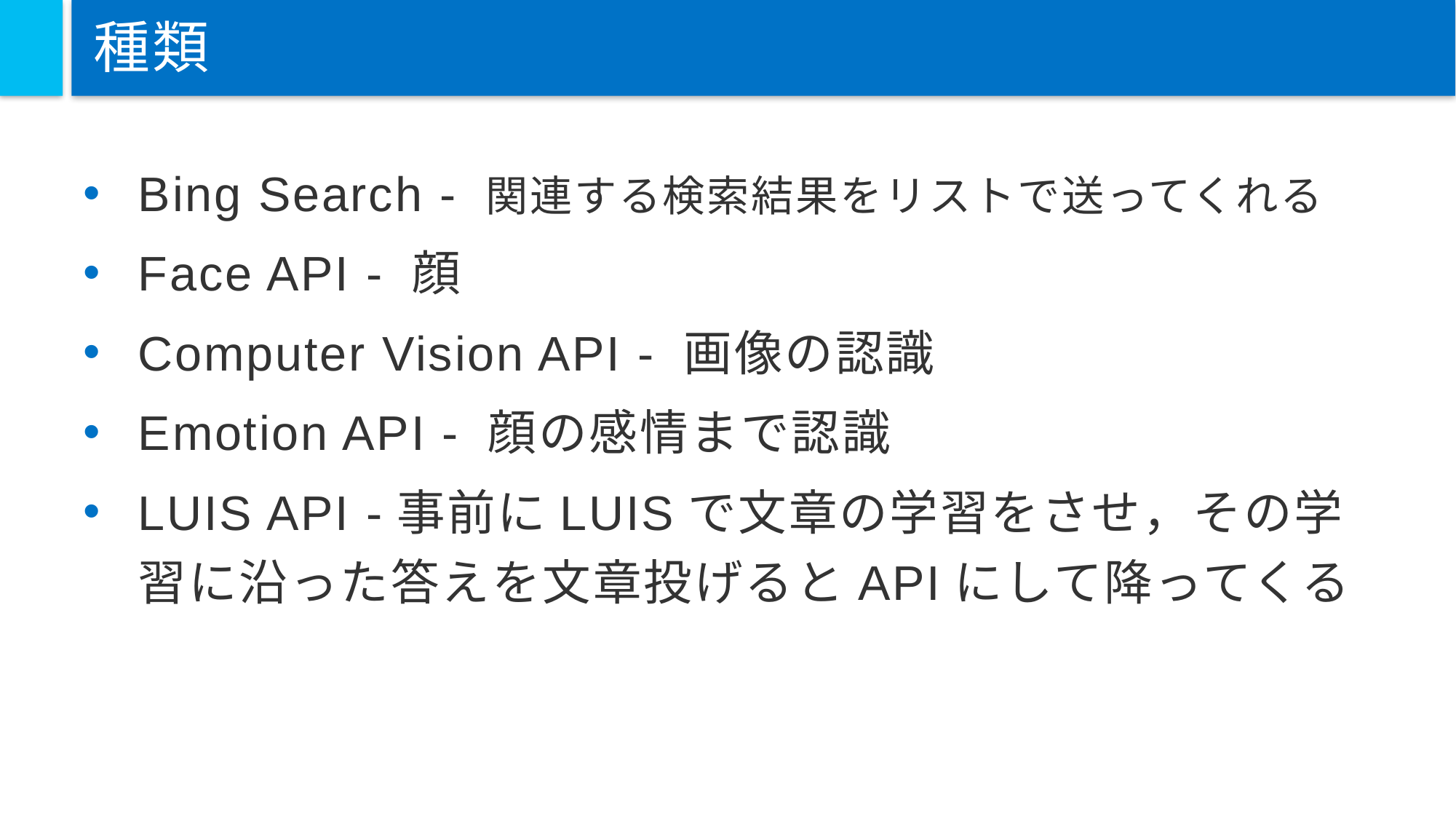

# 種類
Bing Search - 関連する検索結果をリストで送ってくれる
Face API - 顔
Computer Vision API - 画像の認識
Emotion API - 顔の感情まで認識
LUIS API -事前にLUISで文章の学習をさせ，その学習に沿った答えを文章投げるとAPIにして降ってくる